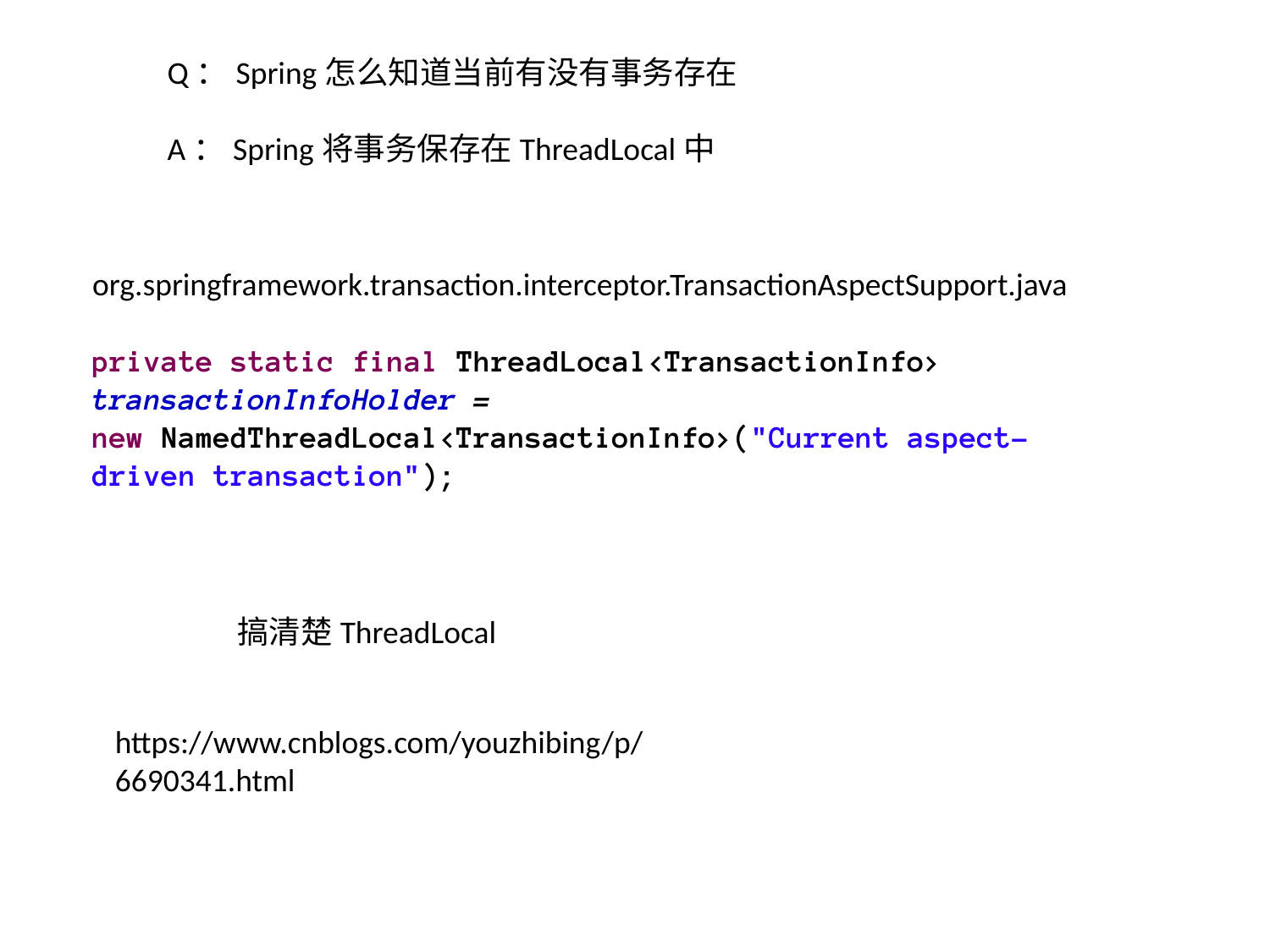

Q：Spring怎么知道当前有没有事务存在

A：Spring将事务保存在ThreadLocal中
org.springframework.transaction.interceptor.TransactionAspectSupport.java

private static final ThreadLocal<TransactionInfo> transactionInfoHolder =
new NamedThreadLocal<TransactionInfo>("Current aspect-driven transaction");
搞清楚ThreadLocal
https://www.cnblogs.com/youzhibing/p/6690341.html